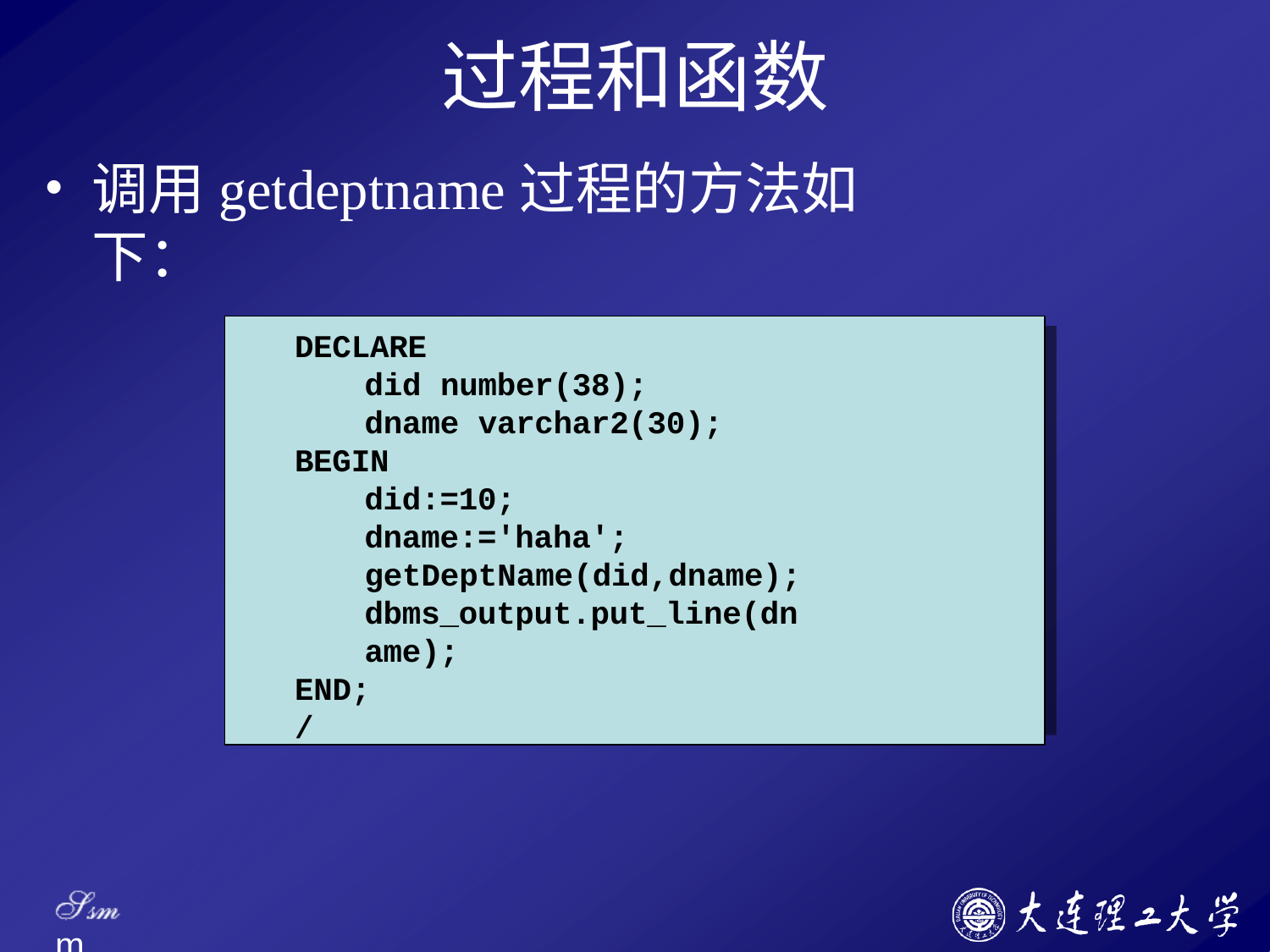

# 过程和函数
调用getdeptname过程的方法如下：
DECLARE
did number(38);
dname varchar2(30);
BEGIN
did:=10;  dname:='haha';  getDeptName(did,dname);
dbms_output.put_line(dname);
END;
/

Ssm